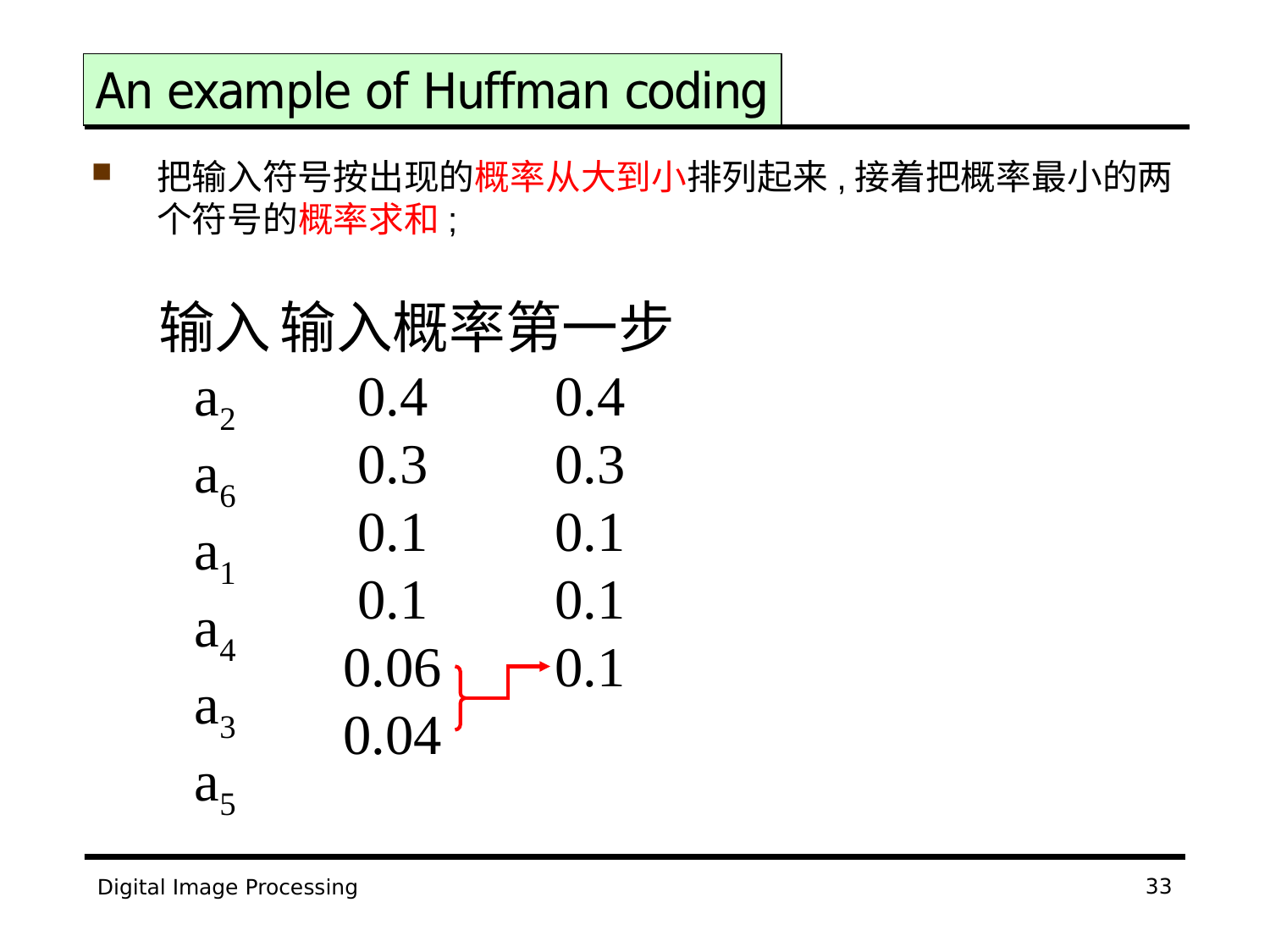

An example of Huffman coding
#
把输入符号按出现的概率从大到小排列起来,接着把概率最小的两个符号的概率求和;

输入概率
0.4
0.3
0.1
0.1
0.06
0.04
第一步
0.4
0.3
0.1
0.1
0.1
输入
a2
a6
a1
a4
a3
a5

33
Digital Image Processing